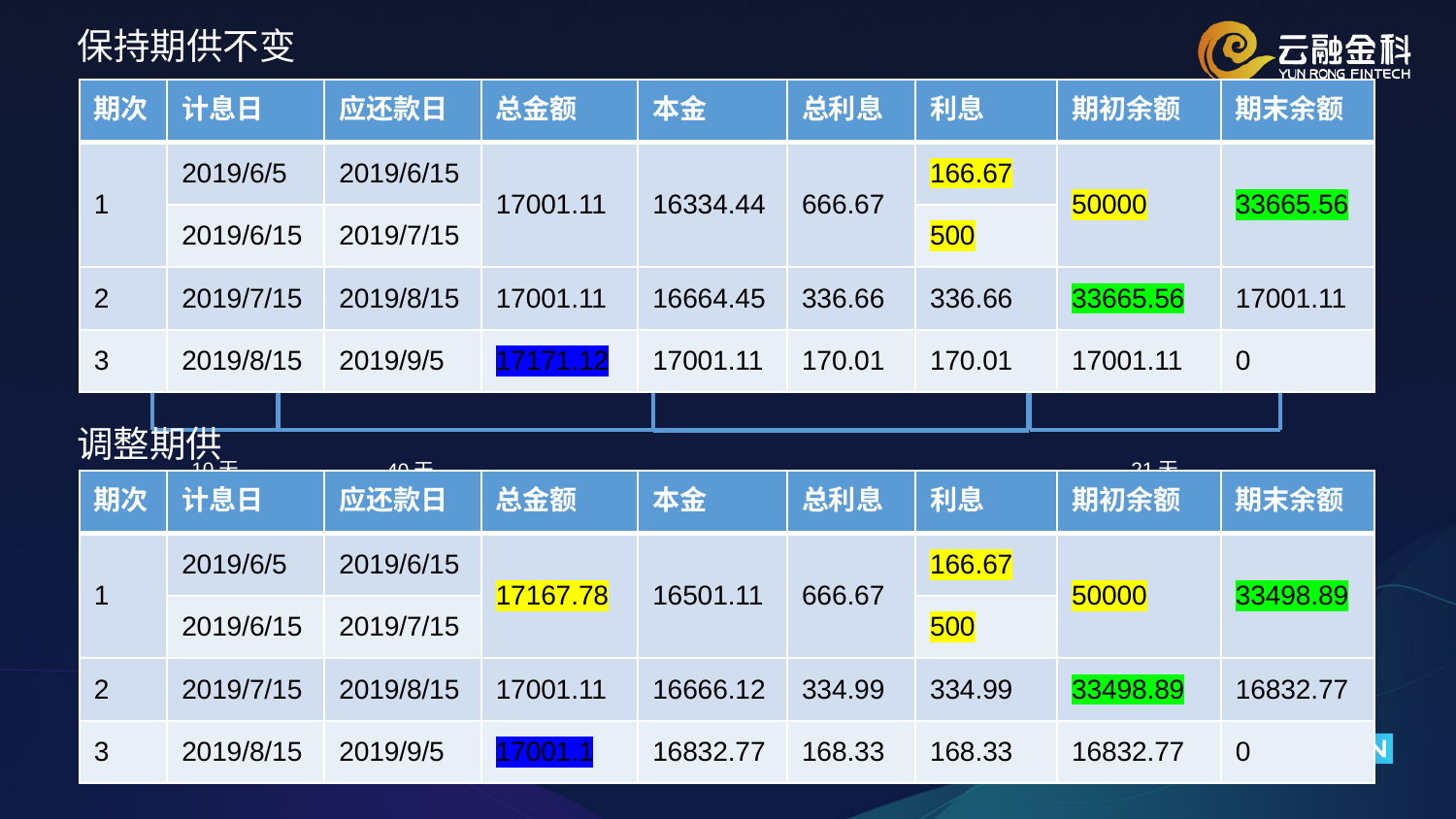

保持期供不变
举个例子：
小明于2019年6月5日在平台上贷款50000元，年利率12%，借款3个月，还款方式等额本息。产品设定固定日为15日，首期间隔天数15天，末日间隔天数15天。
| 期次 | 计息日 | 应还款日 | 总金额 | 本金 | 总利息 | 利息 | 期初余额 | 期末余额 |
| --- | --- | --- | --- | --- | --- | --- | --- | --- |
| 1 | 2019/6/5 | 2019/6/15 | 17001.11 | 16334.44 | 666.67 | 166.67 | 50000 | 33665.56 |
|  | 2019/6/15 | 2019/7/15 |  |  |  | 500 |  |  |
| 2 | 2019/7/15 | 2019/8/15 | 17001.11 | 16664.45 | 336.66 | 336.66 | 33665.56 | 17001.11 |
| 3 | 2019/8/15 | 2019/9/5 | 17171.12 | 17001.11 | 170.01 | 170.01 | 17001.11 | 0 |
2019/9/5
2019/8/15
2019/6/5
2019/7/15
2019/6/15
调整期供
21天
10天
40天
| 期次 | 计息日 | 应还款日 | 总金额 | 本金 | 总利息 | 利息 | 期初余额 | 期末余额 |
| --- | --- | --- | --- | --- | --- | --- | --- | --- |
| 1 | 2019/6/5 | 2019/6/15 | 17167.78 | 16501.11 | 666.67 | 166.67 | 50000 | 33498.89 |
|  | 2019/6/15 | 2019/7/15 |  |  |  | 500 |  |  |
| 2 | 2019/7/15 | 2019/8/15 | 17001.11 | 16666.12 | 334.99 | 334.99 | 33498.89 | 16832.77 |
| 3 | 2019/8/15 | 2019/9/5 | 17001.1 | 16832.77 | 168.33 | 168.33 | 16832.77 | 0 |
先按固定日配置15，预计算出起息日至到期日中所有的日期，再对此时首末期的天数进行判断是否需要和临近的期次进行合并。
开发人员
计算过程中，优先计算出日利率 0.12 / 360 ≈ 0.00033333，建议保留8位以上，防止精度丢失。
再计算按实际天计息部分的利息 = 50000 * 0.00033333 * 10 = 16.67
PS: